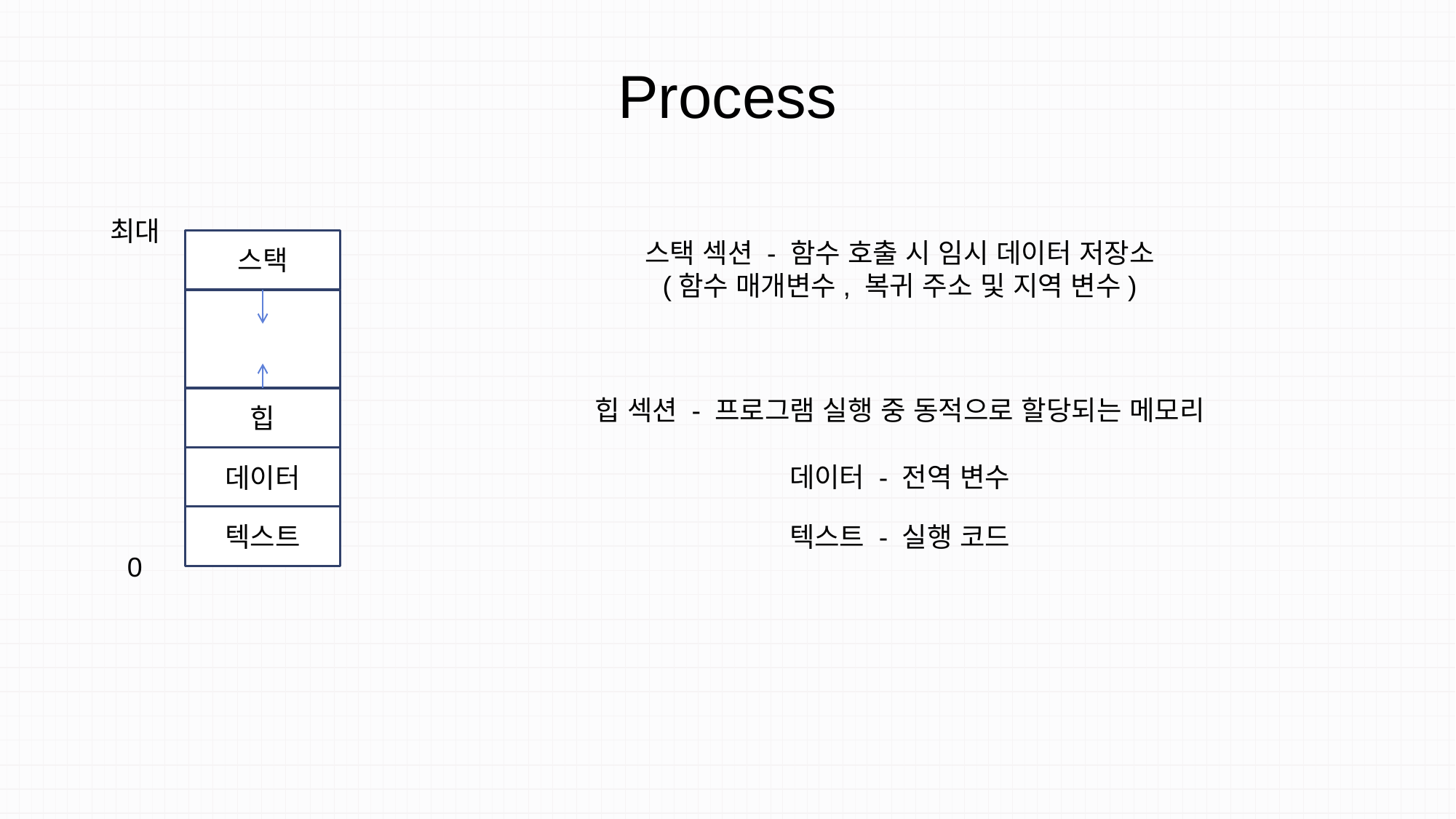

Process
최대
스택
스택 섹션 - 함수 호출 시 임시 데이터 저장소
(함수 매개변수, 복귀 주소 및 지역 변수)

힙
힙 섹션 - 프로그램 실행 중 동적으로 할당되는 메모리
데이터
데이터 - 전역 변수
텍스트
텍스트 - 실행 코드
0